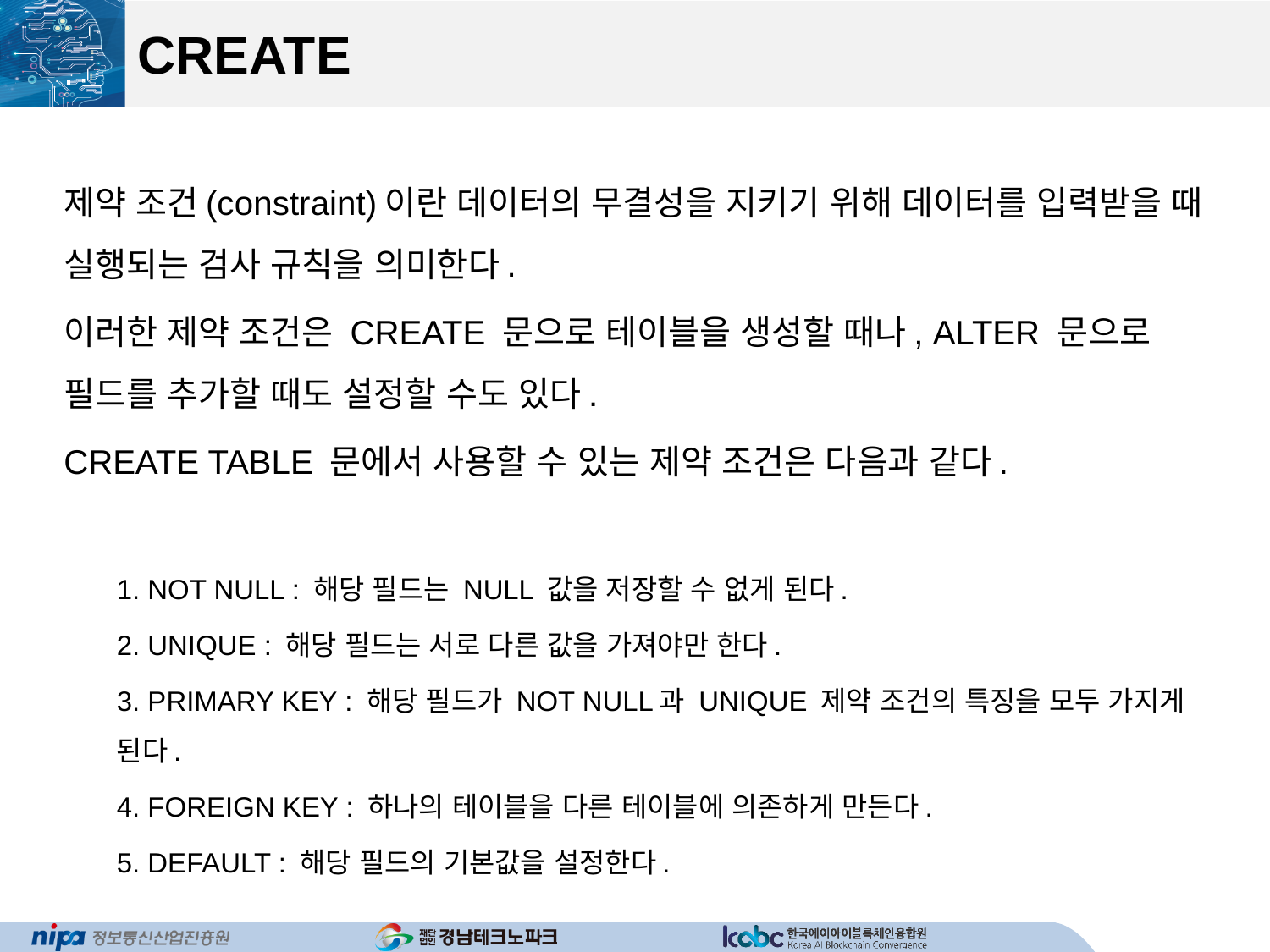

# CREATE
제약 조건(constraint)이란 데이터의 무결성을 지키기 위해 데이터를 입력받을 때 실행되는 검사 규칙을 의미한다.
이러한 제약 조건은 CREATE 문으로 테이블을 생성할 때나, ALTER 문으로 필드를 추가할 때도 설정할 수도 있다.
CREATE TABLE 문에서 사용할 수 있는 제약 조건은 다음과 같다.

1. NOT NULL : 해당 필드는 NULL 값을 저장할 수 없게 된다.
2. UNIQUE : 해당 필드는 서로 다른 값을 가져야만 한다.
3. PRIMARY KEY : 해당 필드가 NOT NULL과 UNIQUE 제약 조건의 특징을 모두 가지게 된다.
4. FOREIGN KEY : 하나의 테이블을 다른 테이블에 의존하게 만든다.
5. DEFAULT : 해당 필드의 기본값을 설정한다.